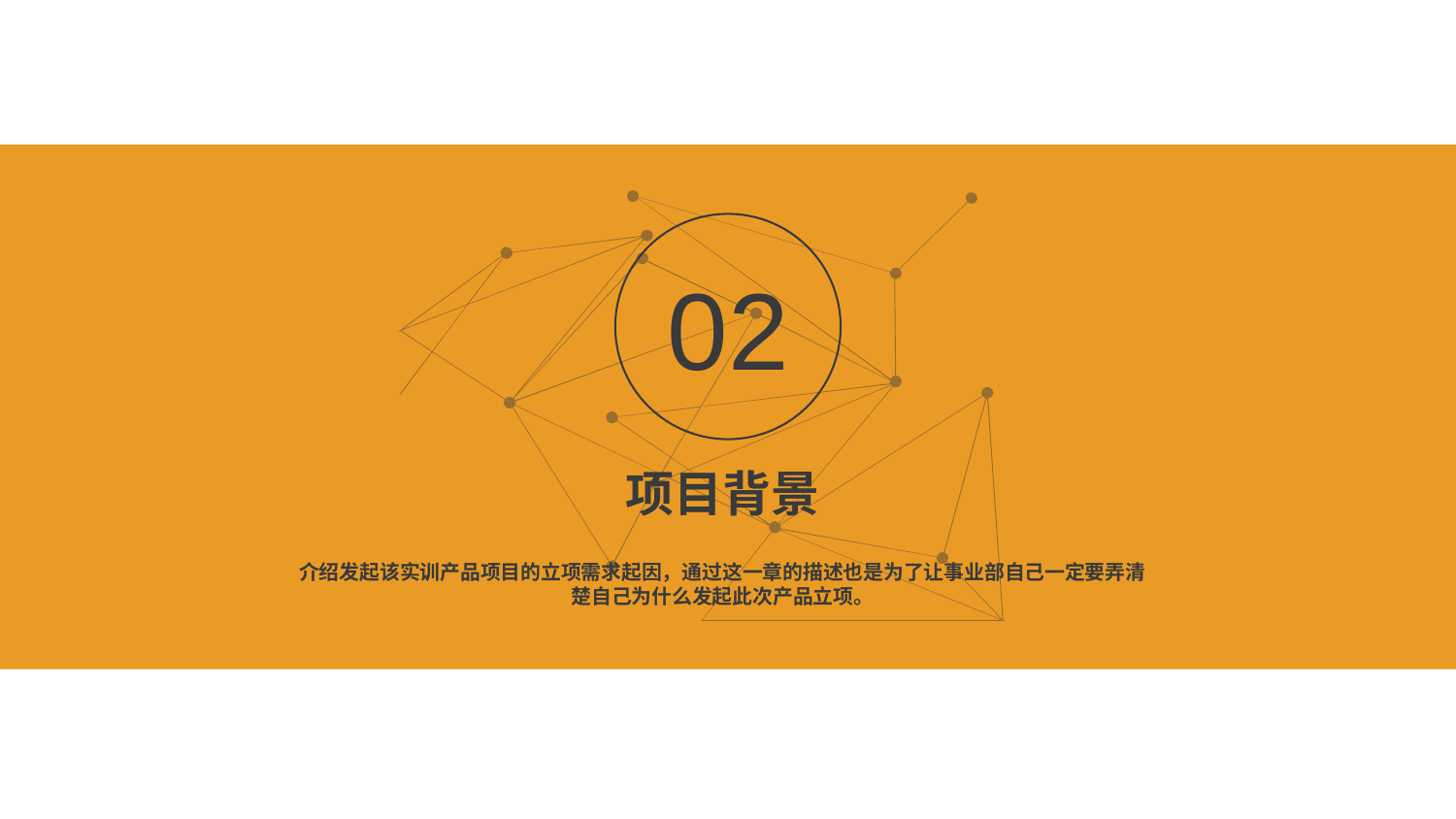

02
项目背景
介绍发起该实训产品项目的立项需求起因，通过这一章的描述也是为了让事业部自己一定要弄清楚自己为什么发起此次产品立项。